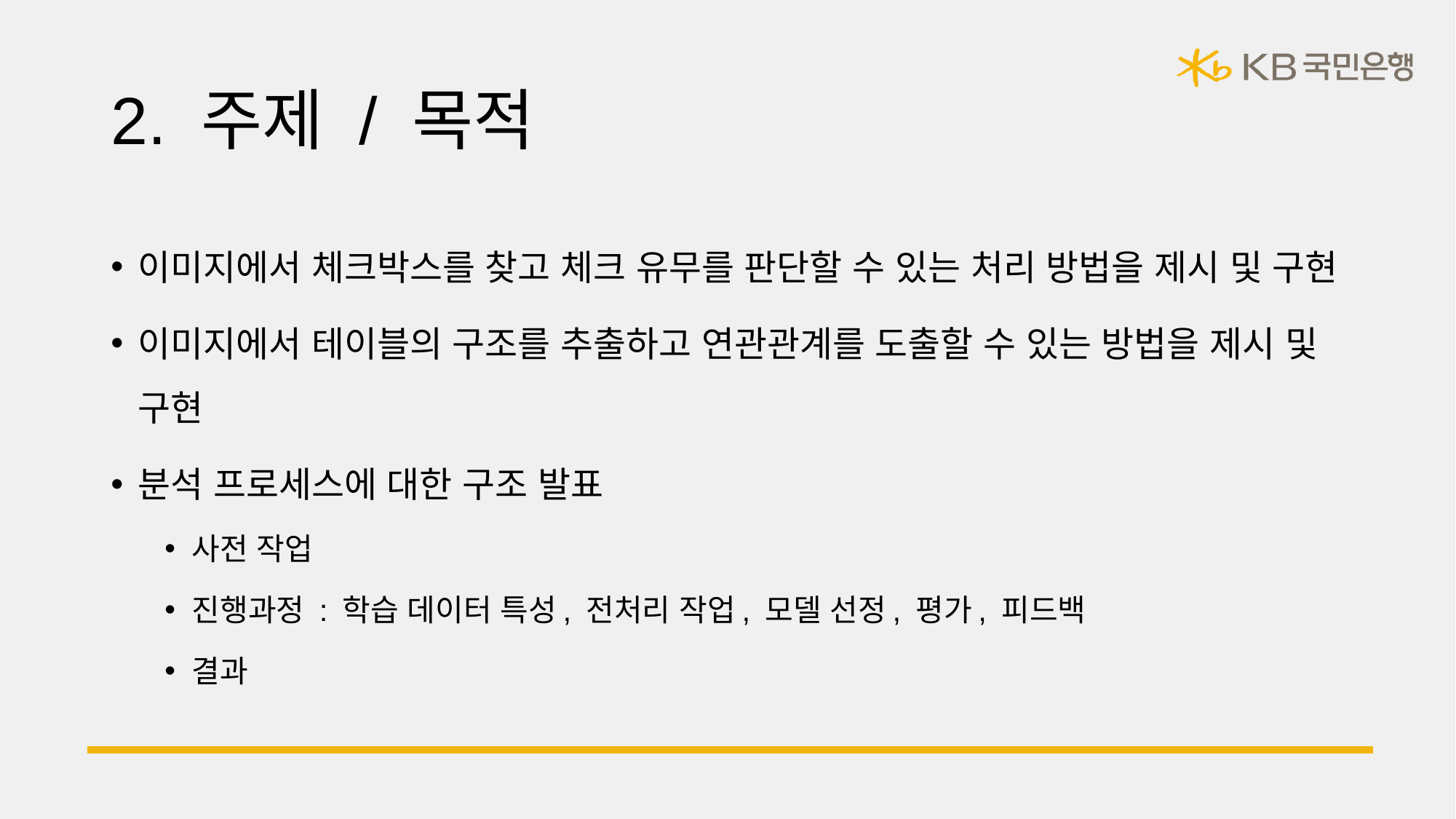

# 2. 주제 / 목적
이미지에서 체크박스를 찾고 체크 유무를 판단할 수 있는 처리 방법을 제시 및 구현
이미지에서 테이블의 구조를 추출하고 연관관계를 도출할 수 있는 방법을 제시 및 구현
분석 프로세스에 대한 구조 발표
사전 작업
진행과정 : 학습 데이터 특성, 전처리 작업, 모델 선정, 평가, 피드백
결과